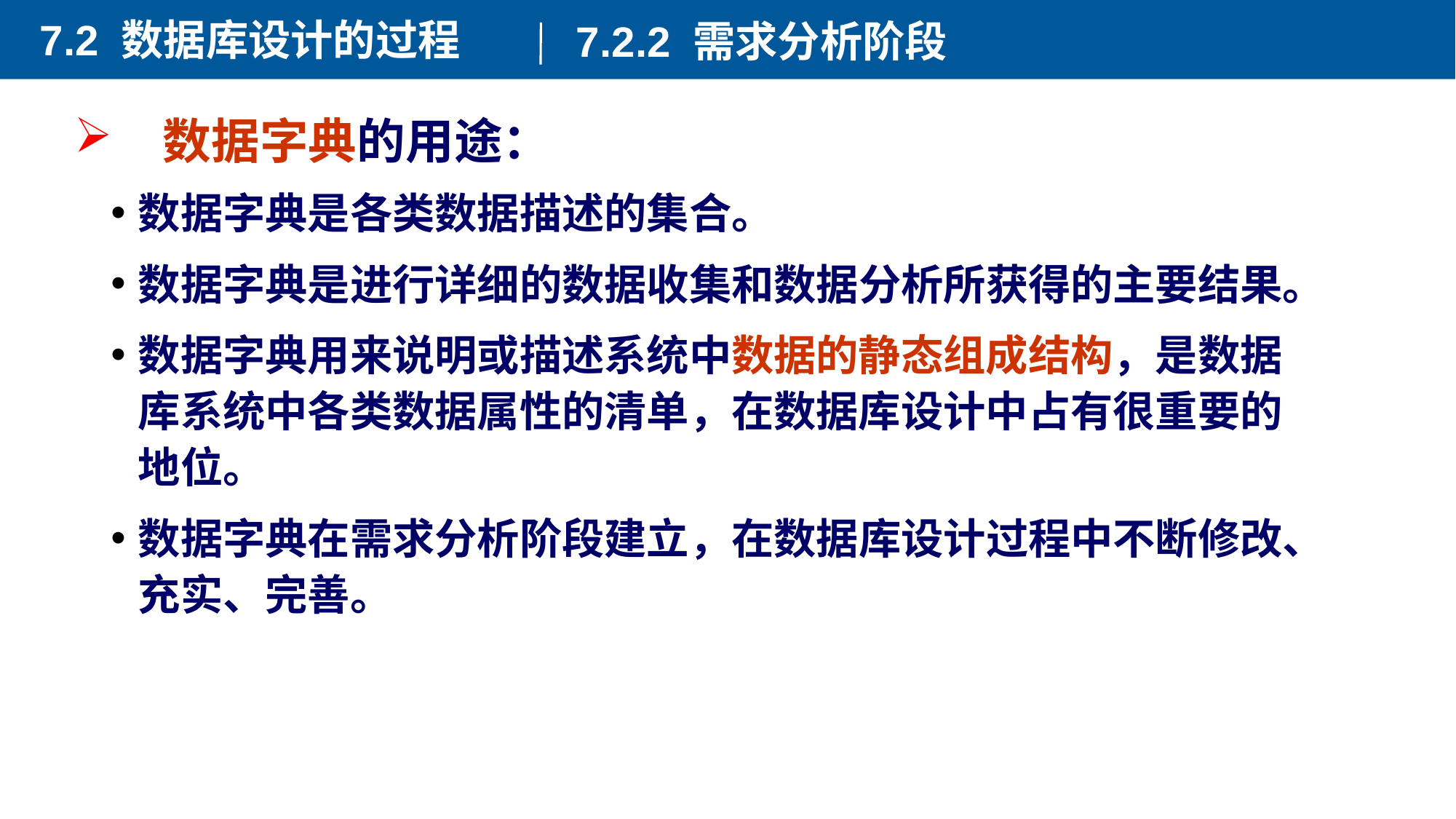

7.2 数据库设计的过程
7.2.2 需求分析阶段
  数据字典的用途：

数据字典是各类数据描述的集合。
数据字典是进行详细的数据收集和数据分析所获得的主要结果。
数据字典用来说明或描述系统中数据的静态组成结构，是数据库系统中各类数据属性的清单，在数据库设计中占有很重要的地位。
数据字典在需求分析阶段建立，在数据库设计过程中不断修改、充实、完善。